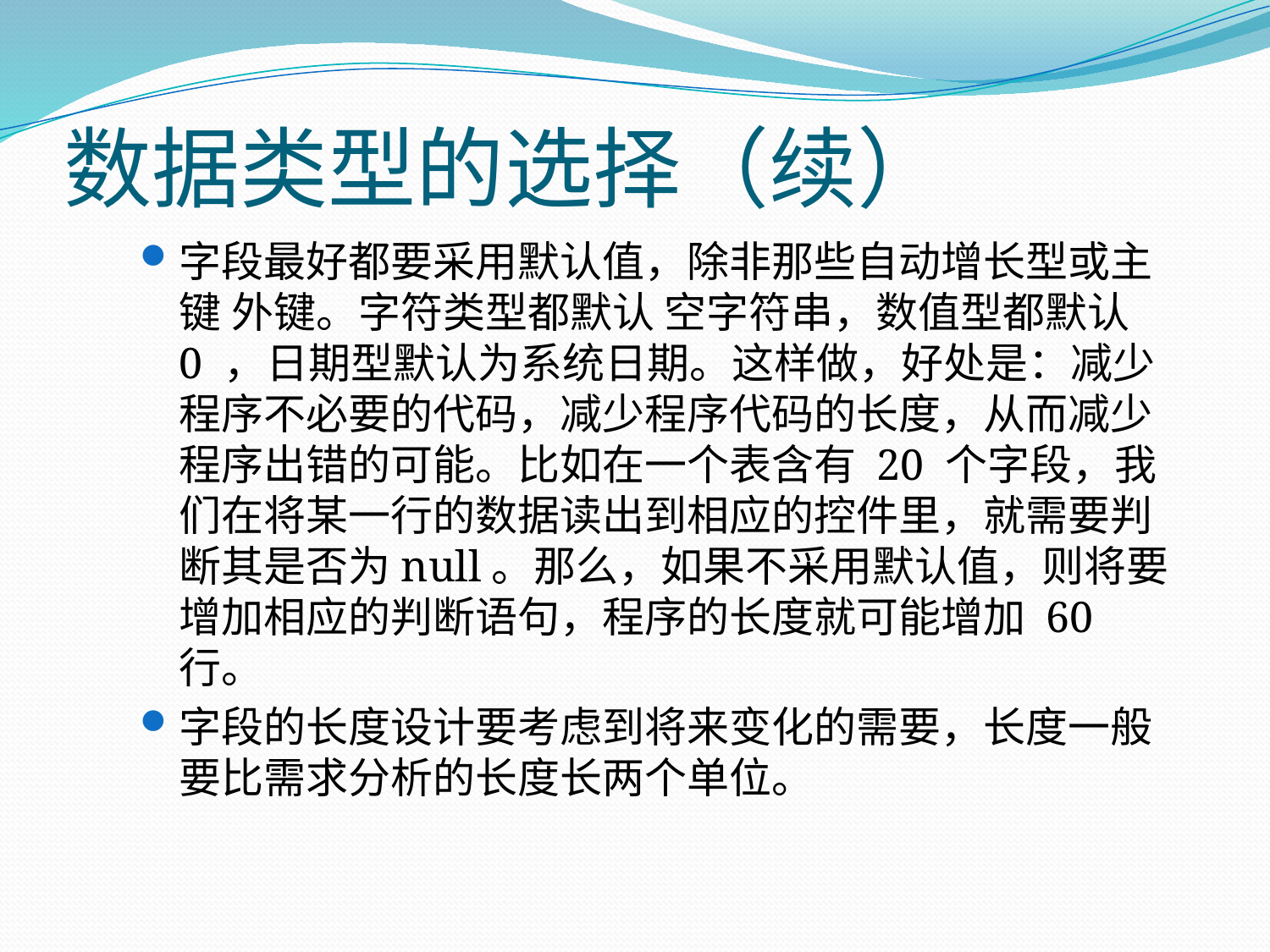

# 数据类型的选择（续）
字段最好都要采用默认值，除非那些自动增长型或主键 外键。字符类型都默认 空字符串，数值型都默认 0 ，日期型默认为系统日期。这样做，好处是：减少程序不必要的代码，减少程序代码的长度，从而减少程序出错的可能。比如在一个表含有 20 个字段，我们在将某一行的数据读出到相应的控件里，就需要判断其是否为null。那么，如果不采用默认值，则将要增加相应的判断语句，程序的长度就可能增加 60 行。
字段的长度设计要考虑到将来变化的需要，长度一般要比需求分析的长度长两个单位。